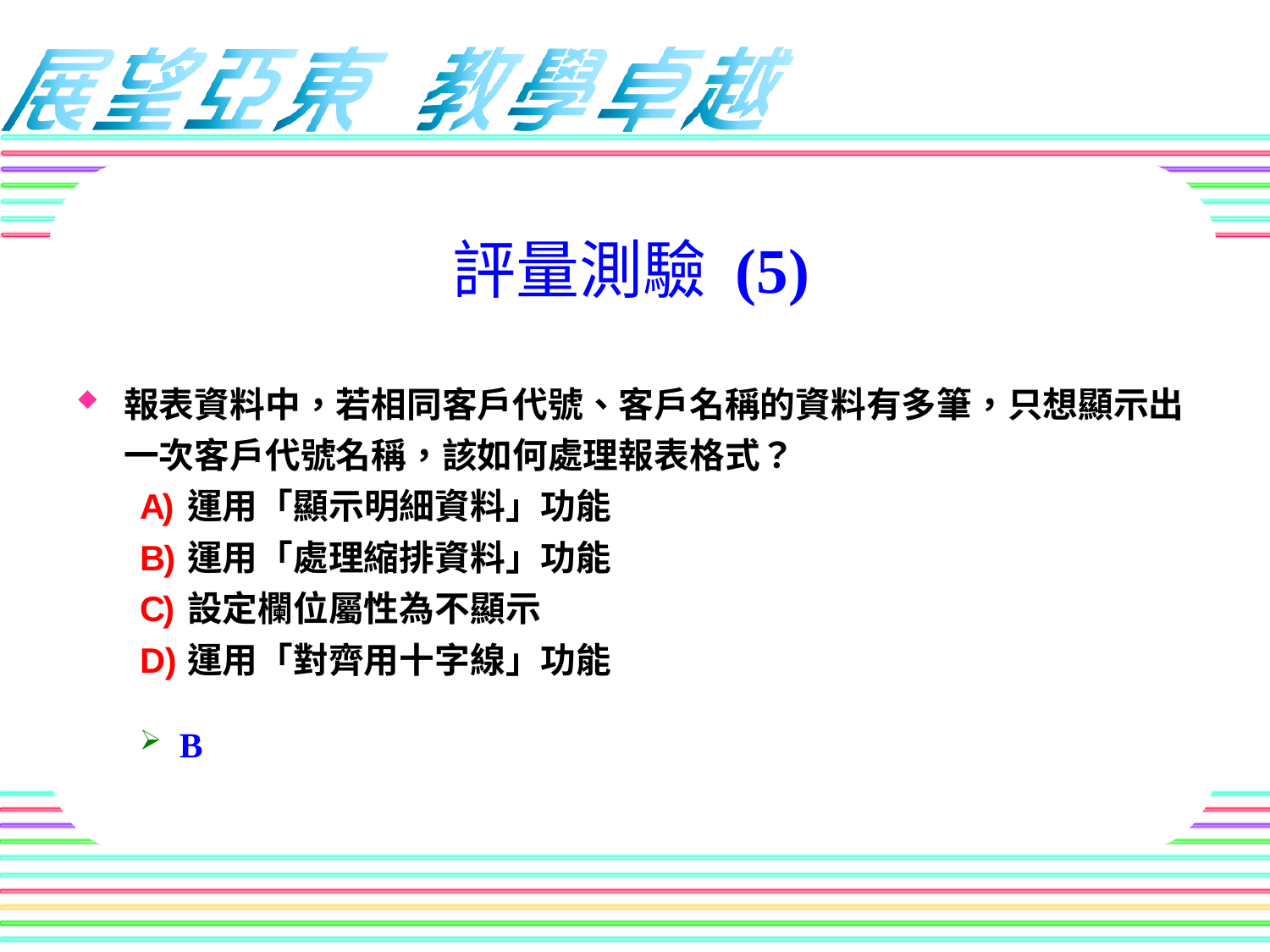

評量測驗 (5)
報表資料中，若相同客戶代號、客戶名稱的資料有多筆，只想顯示出一次客戶代號名稱，該如何處理報表格式？
運用「顯示明細資料」功能
運用「處理縮排資料」功能
設定欄位屬性為不顯示
運用「對齊用十字線」功能
B